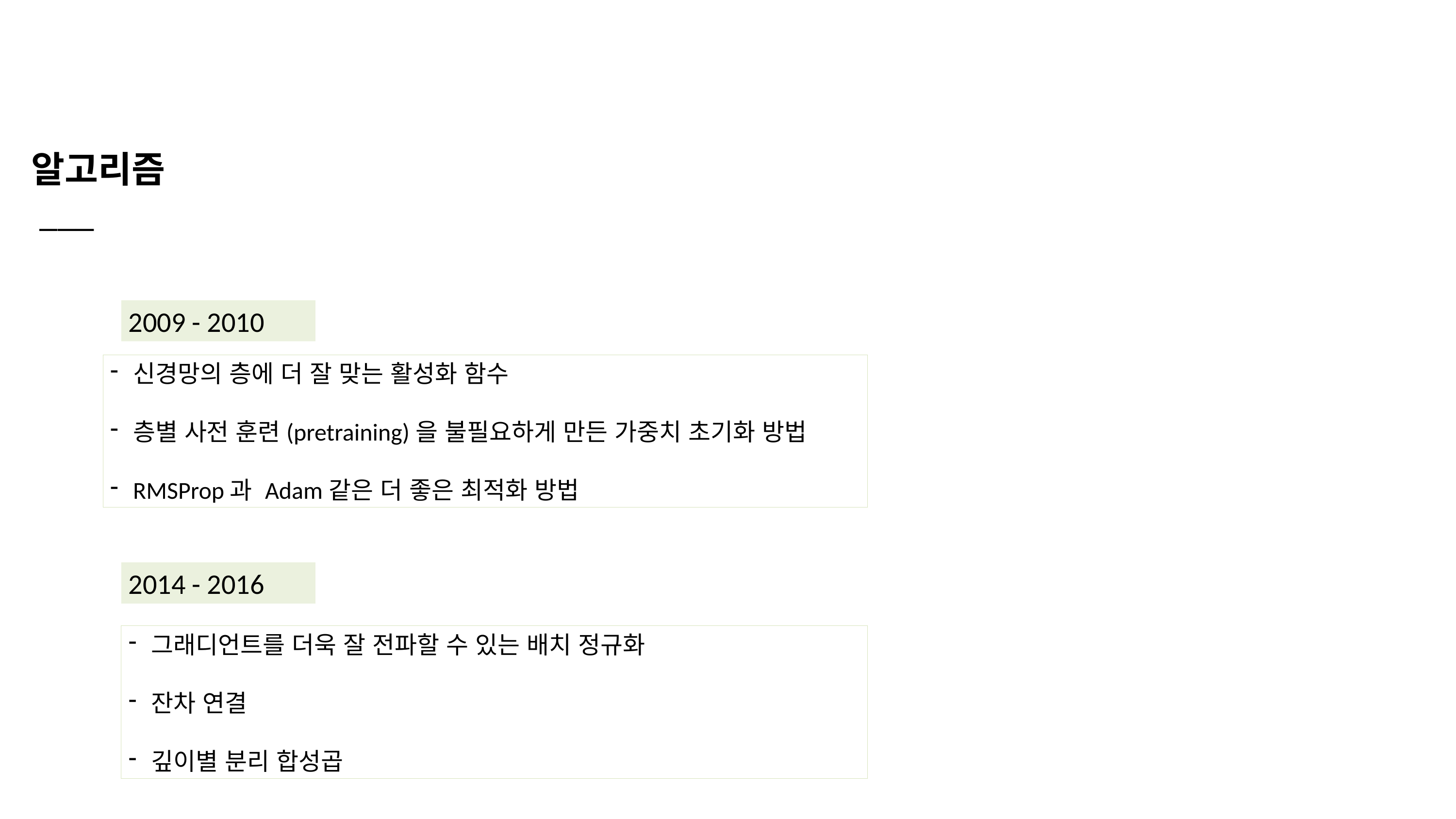

알고리즘
 ___
2009 - 2010
신경망의 층에 더 잘 맞는 활성화 함수

층별 사전 훈련(pretraining)을 불필요하게 만든 가중치 초기화 방법

RMSProp과 Adam같은 더 좋은 최적화 방법
2014 - 2016
그래디언트를 더욱 잘 전파할 수 있는 배치 정규화

잔차 연결

깊이별 분리 합성곱